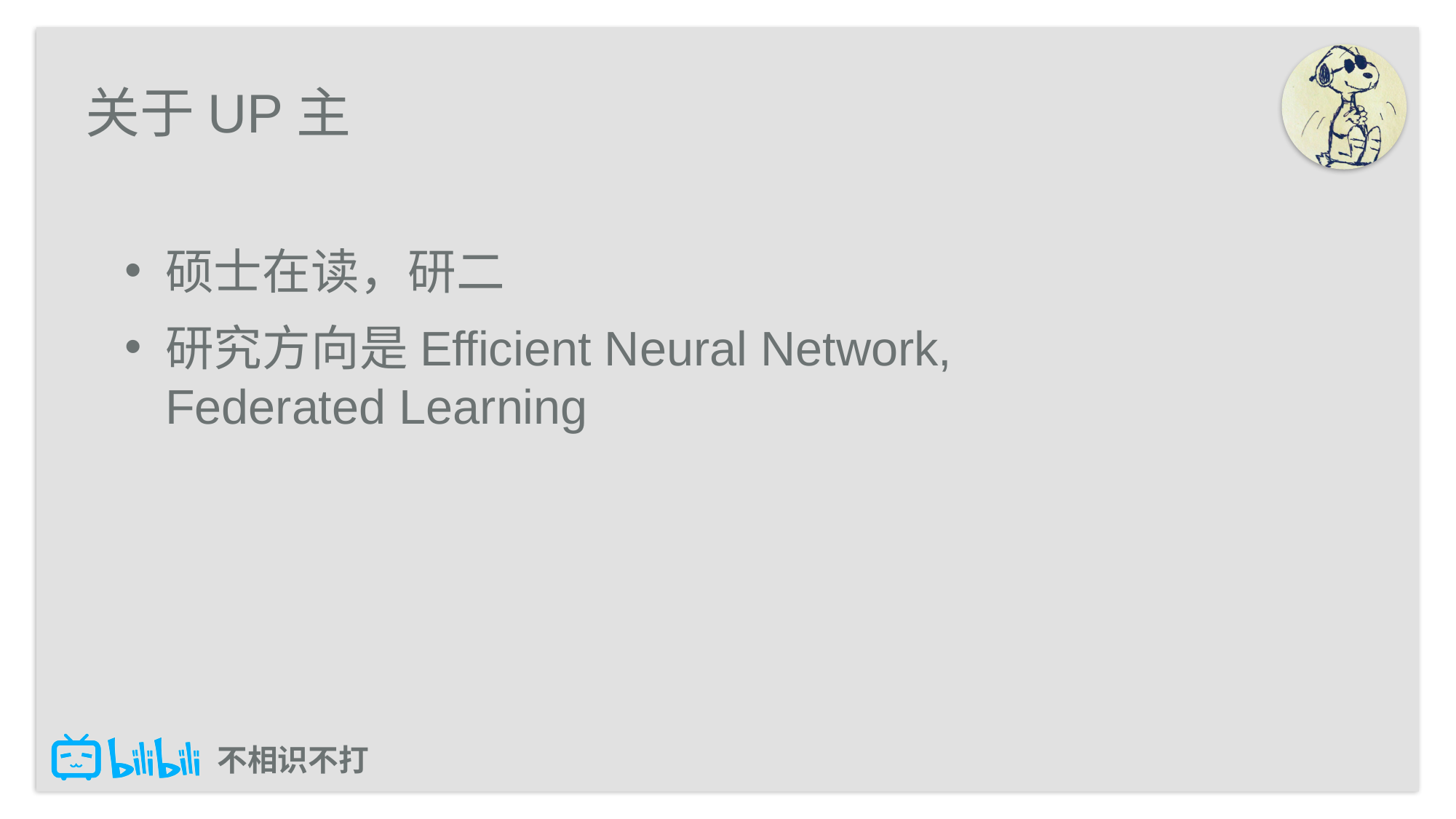

# 关于UP主
硕士在读，研二
研究方向是Efficient Neural Network, Federated Learning